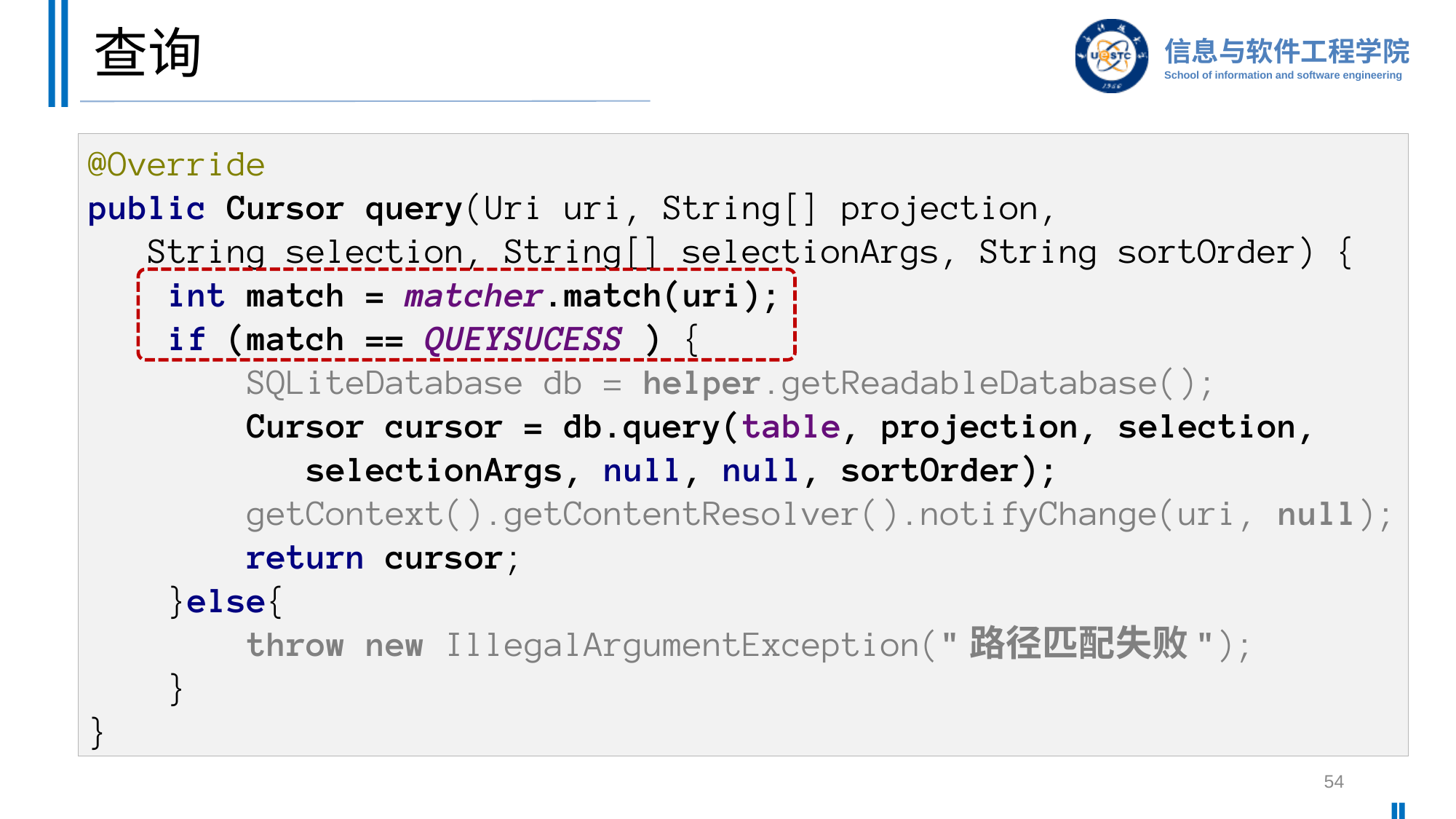

# 查询
@Override
public Cursor query(Uri uri, String[] projection,
   String selection, String[] selectionArgs, String sortOrder) {
    int match = matcher.match(uri);
    if (match == QUEYSUCESS ) {
        SQLiteDatabase db = helper.getReadableDatabase();
        Cursor cursor = db.query(table, projection, selection,
           selectionArgs, null, null, sortOrder);
        getContext().getContentResolver().notifyChange(uri, null);
        return cursor;
    }else{
        throw new IllegalArgumentException("路径匹配失败");
    }
}

54